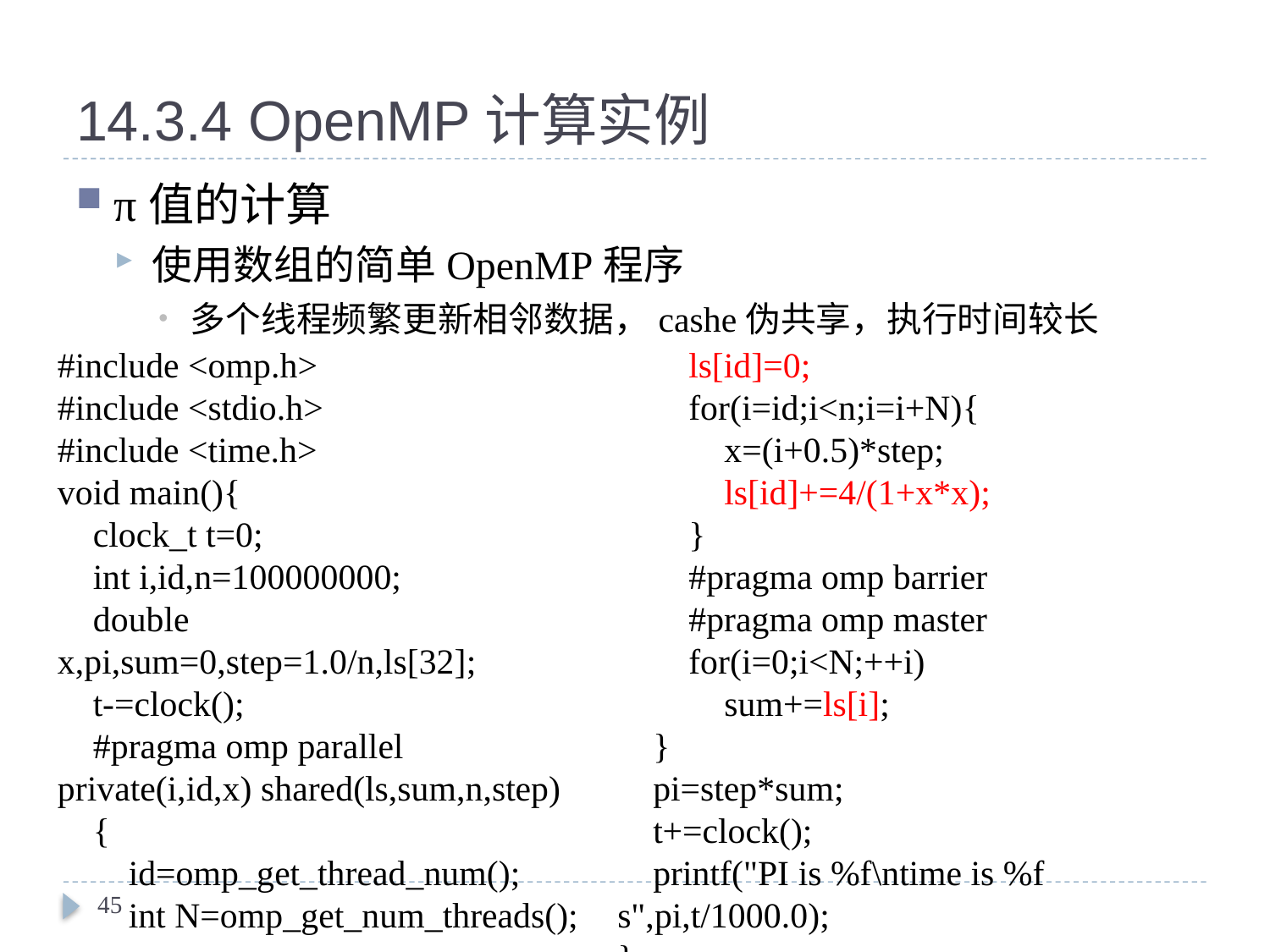

# 14.3.4 OpenMP计算实例
π值的计算
使用数组的简单OpenMP程序
多个线程频繁更新相邻数据，cashe伪共享，执行时间较长
#include <omp.h>
#include <stdio.h>
#include <time.h>
void main(){
    clock_t t=0;
    int i,id,n=100000000;
    double x,pi,sum=0,step=1.0/n,ls[32];
    t-=clock();
    #pragma omp parallel private(i,id,x) shared(ls,sum,n,step)
    {
        id=omp_get_thread_num();
        int N=omp_get_num_threads();
        ls[id]=0;
        for(i=id;i<n;i=i+N){
            x=(i+0.5)*step;
            ls[id]+=4/(1+x*x);
        }
        #pragma omp barrier
        #pragma omp master
        for(i=0;i<N;++i)
            sum+=ls[i];
    }
    pi=step*sum;
    t+=clock();
    printf("PI is %f\ntime is %f s",pi,t/1000.0);
}
45